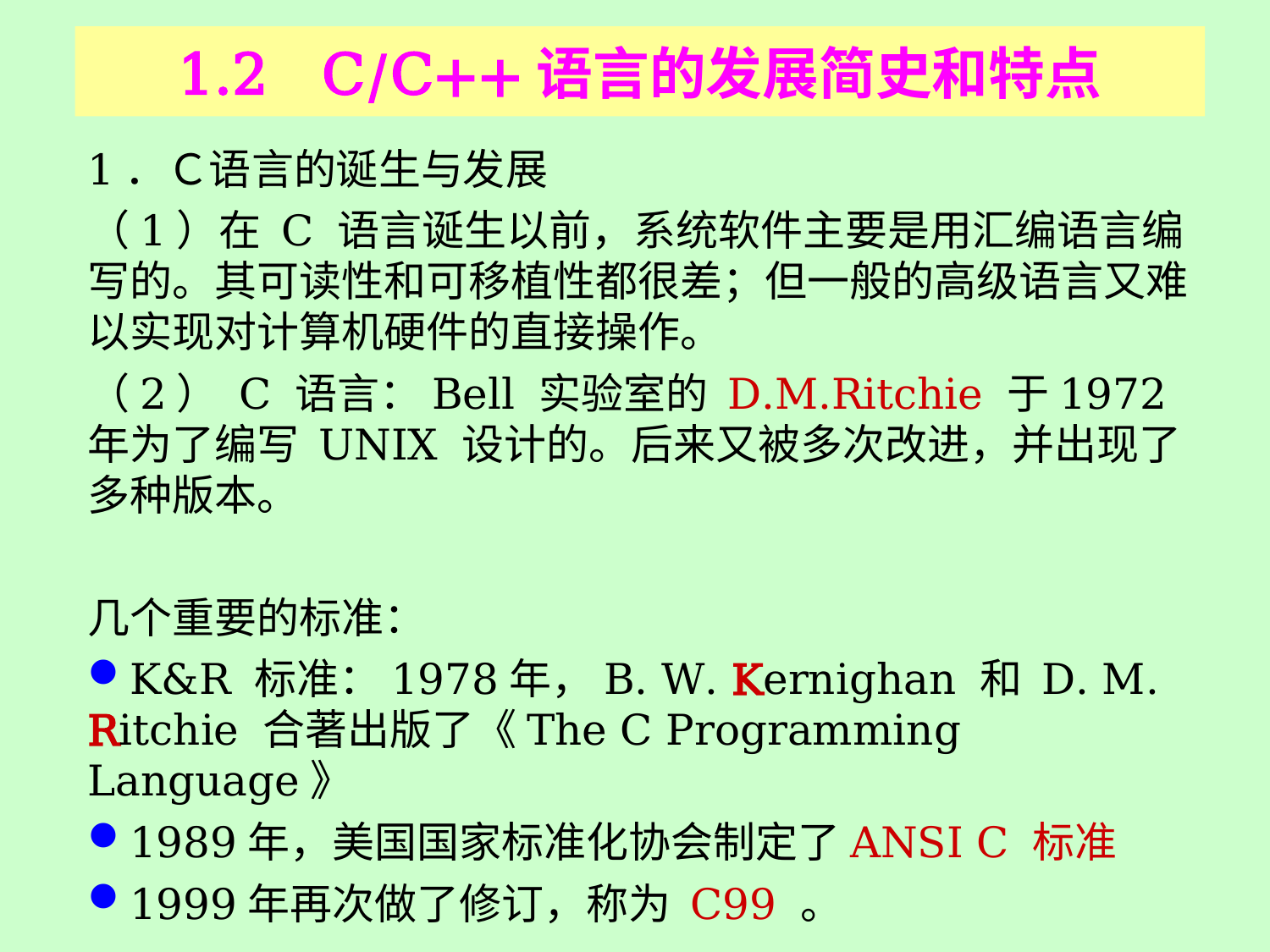

# 1.2   C/C++语言的发展简史和特点
1．Ｃ语言的诞生与发展
（1）在 C 语言诞生以前，系统软件主要是用汇编语言编写的。其可读性和可移植性都很差；但一般的高级语言又难以实现对计算机硬件的直接操作。
（2） C 语言：Bell 实验室的 D.M.Ritchie 于1972年为了编写 UNIX 设计的。后来又被多次改进，并出现了多种版本。

几个重要的标准：
K&R 标准：1978年，B. W. Kernighan 和 D. M. Ritchie 合著出版了《The C Programming Language》
1989年，美国国家标准化协会制定了ANSI C 标准
1999年再次做了修订，称为 C99 。
26